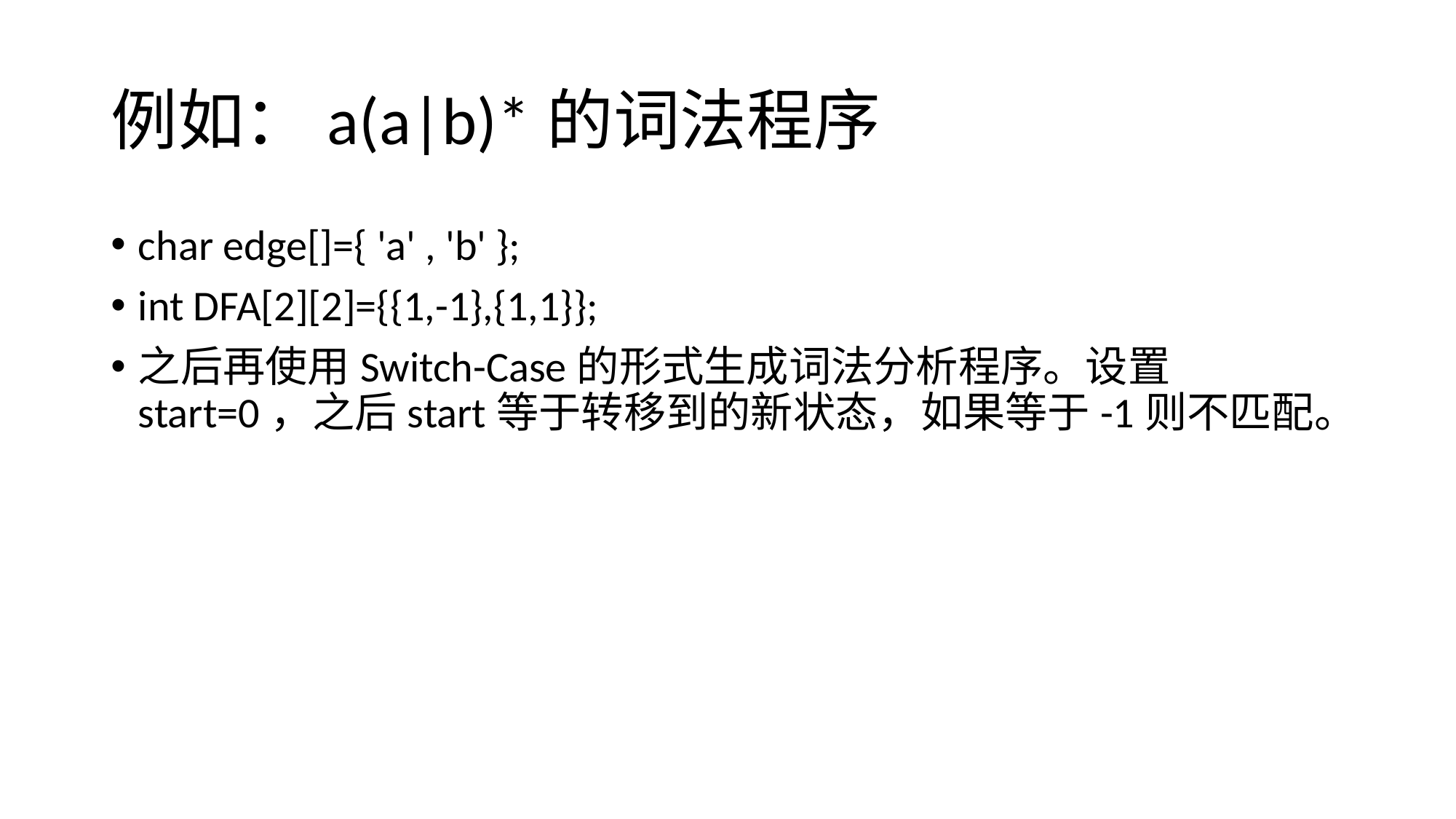

# 例如：a(a|b)*的词法程序
char edge[]={ 'a' , 'b' };
int DFA[2][2]={{1,-1},{1,1}};
之后再使用Switch-Case的形式生成词法分析程序。设置start=0，之后start等于转移到的新状态，如果等于-1则不匹配。